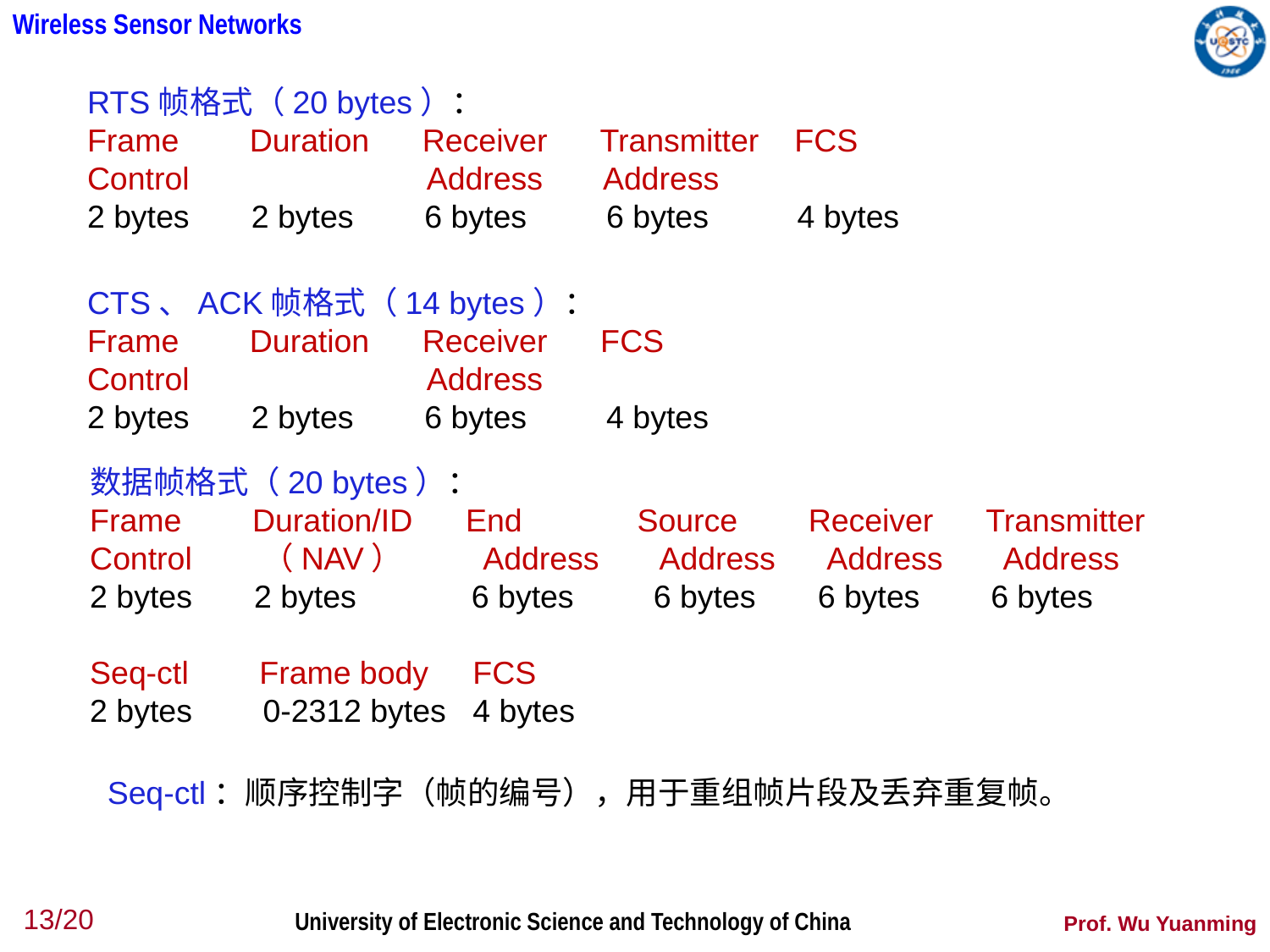

RTS帧格式（20 bytes）：
Frame        Duration      Receiver      Transmitter    FCS
Control                           Address       Address
2 bytes       2 bytes        6 bytes         6 bytes          4 bytes
CTS、ACK帧格式（14 bytes）：
Frame        Duration      Receiver      FCS
Control                           Address
2 bytes       2 bytes        6 bytes         4 bytes
数据帧格式（20 bytes）：
Frame        Duration/ID      End             Source        Receiver      Transmitter
Control       （NAV）          Address       Address      Address       Address
2 bytes       2 bytes             6 bytes         6 bytes       6 bytes        6 bytes

Seq-ctl        Frame body     FCS
2 bytes        0-2312 bytes   4 bytes
Seq-ctl：顺序控制字（帧的编号），用于重组帧片段及丢弃重复帧。
13/20